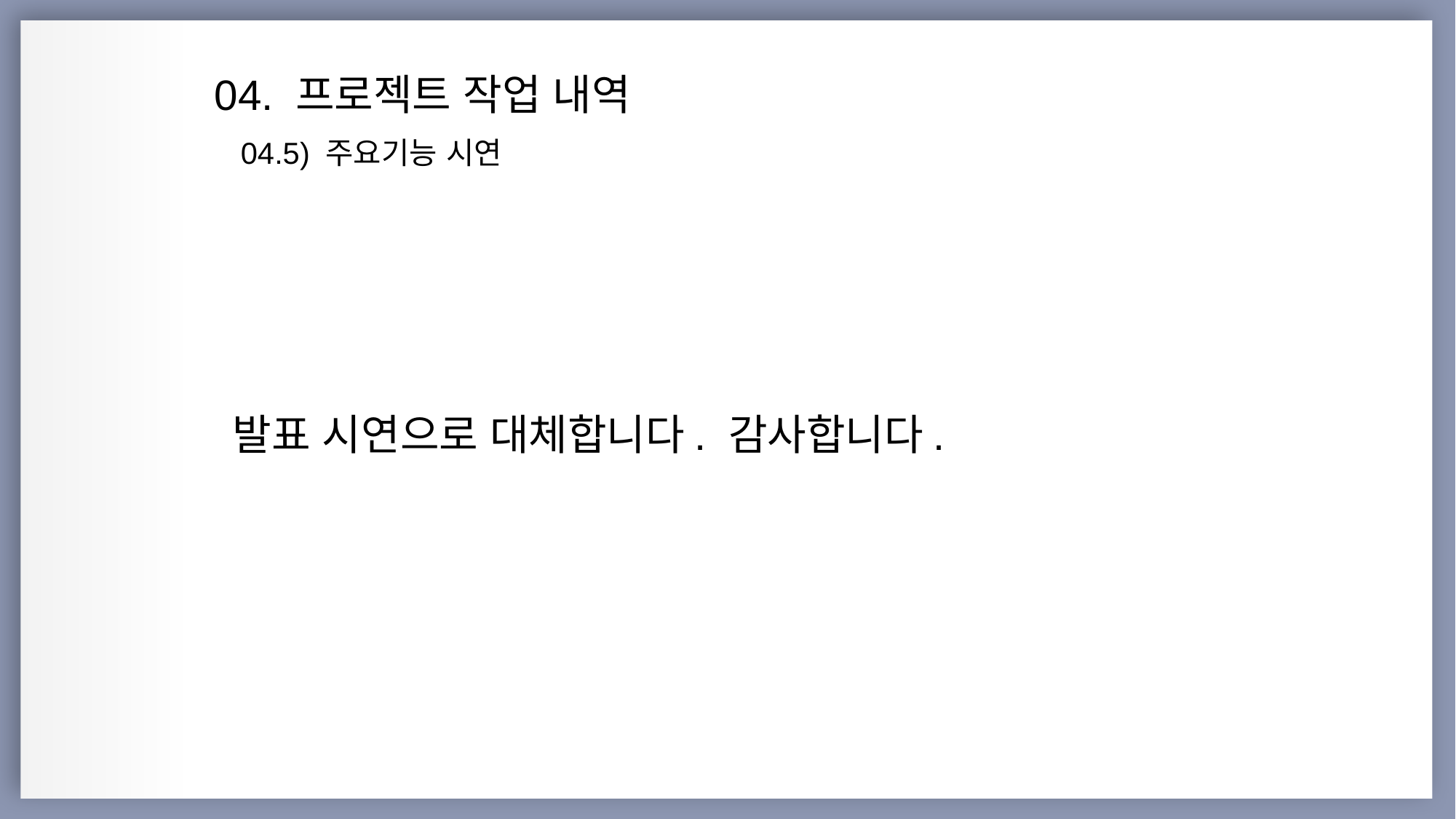

04. 프로젝트 작업 내역
04.5) 주요기능 시연
발표 시연으로 대체합니다. 감사합니다.